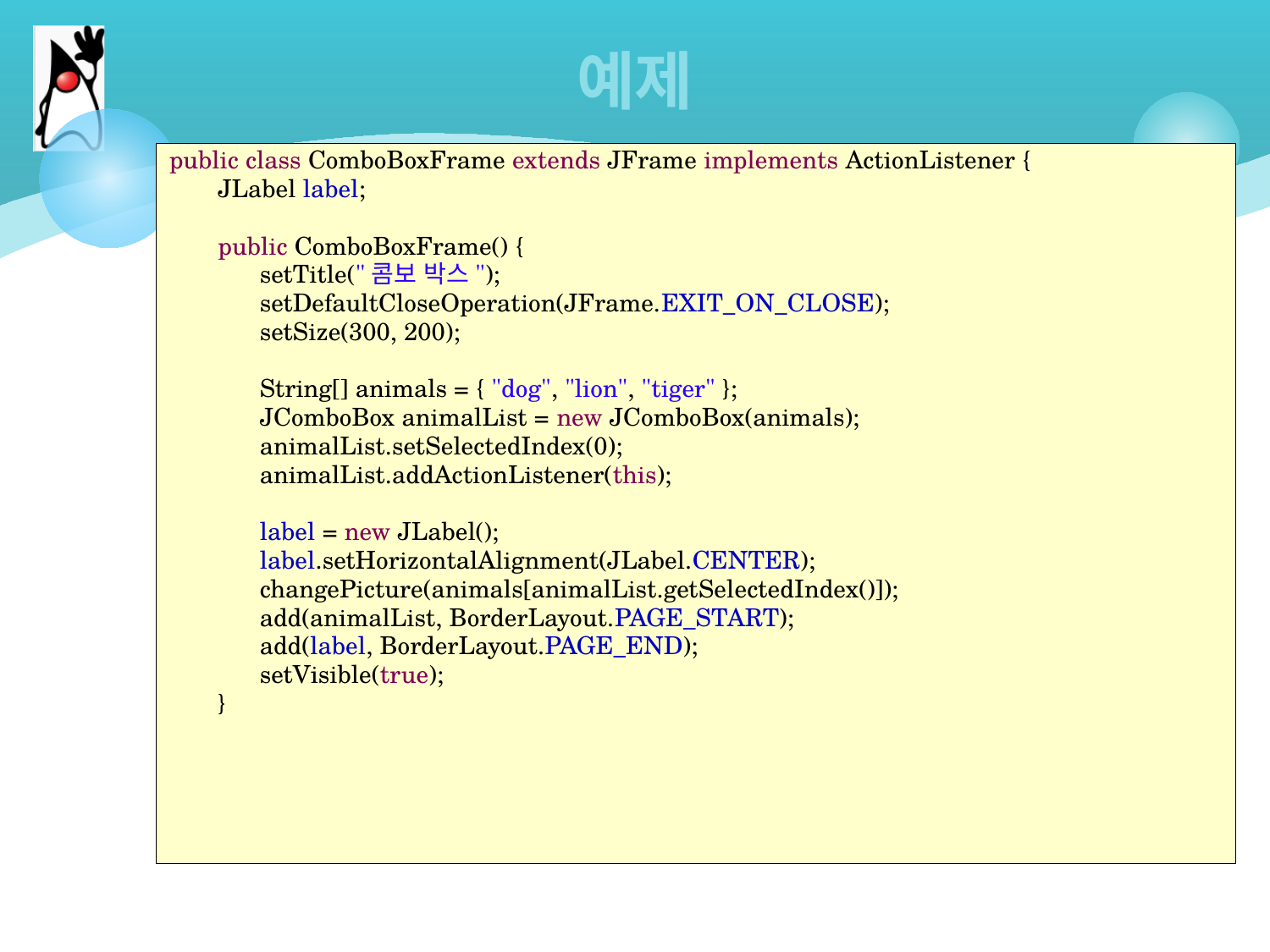

# 예제
public class ComboBoxFrame extends JFrame implements ActionListener {
       JLabel label;

       public ComboBoxFrame() {
             setTitle("콤보 박스");
             setDefaultCloseOperation(JFrame.EXIT_ON_CLOSE);
             setSize(300, 200);

             String[] animals = { "dog", "lion", "tiger" };
             JComboBox animalList = new JComboBox(animals);
             animalList.setSelectedIndex(0);
             animalList.addActionListener(this);

             label = new JLabel();
             label.setHorizontalAlignment(JLabel.CENTER);
             changePicture(animals[animalList.getSelectedIndex()]);
             add(animalList, BorderLayout.PAGE_START);
             add(label, BorderLayout.PAGE_END);
             setVisible(true);
       }